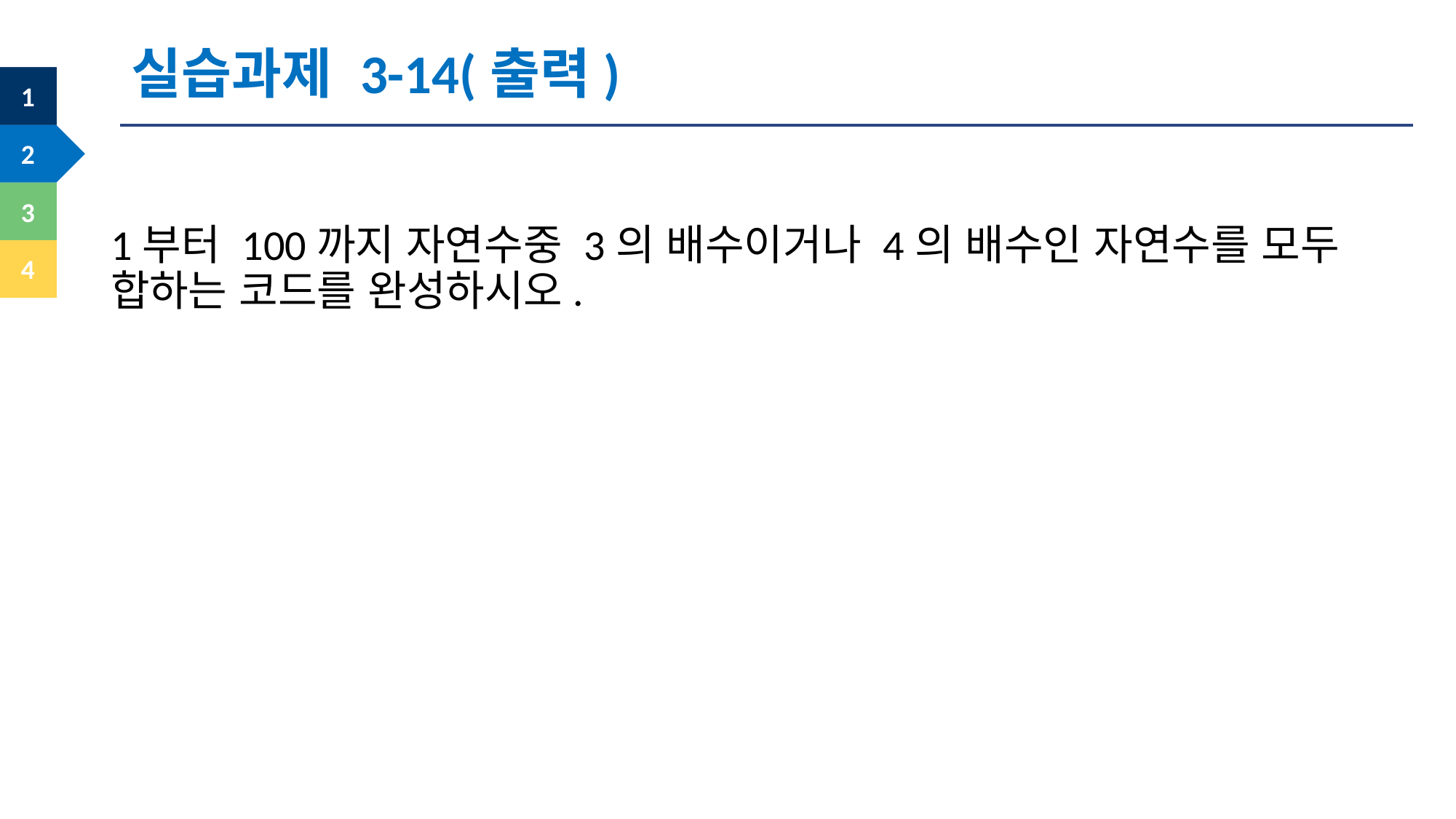

실습과제 3-14(출력)
1부터 100까지 자연수중 3의 배수이거나 4의 배수인 자연수를 모두 합하는 코드를 완성하시오.